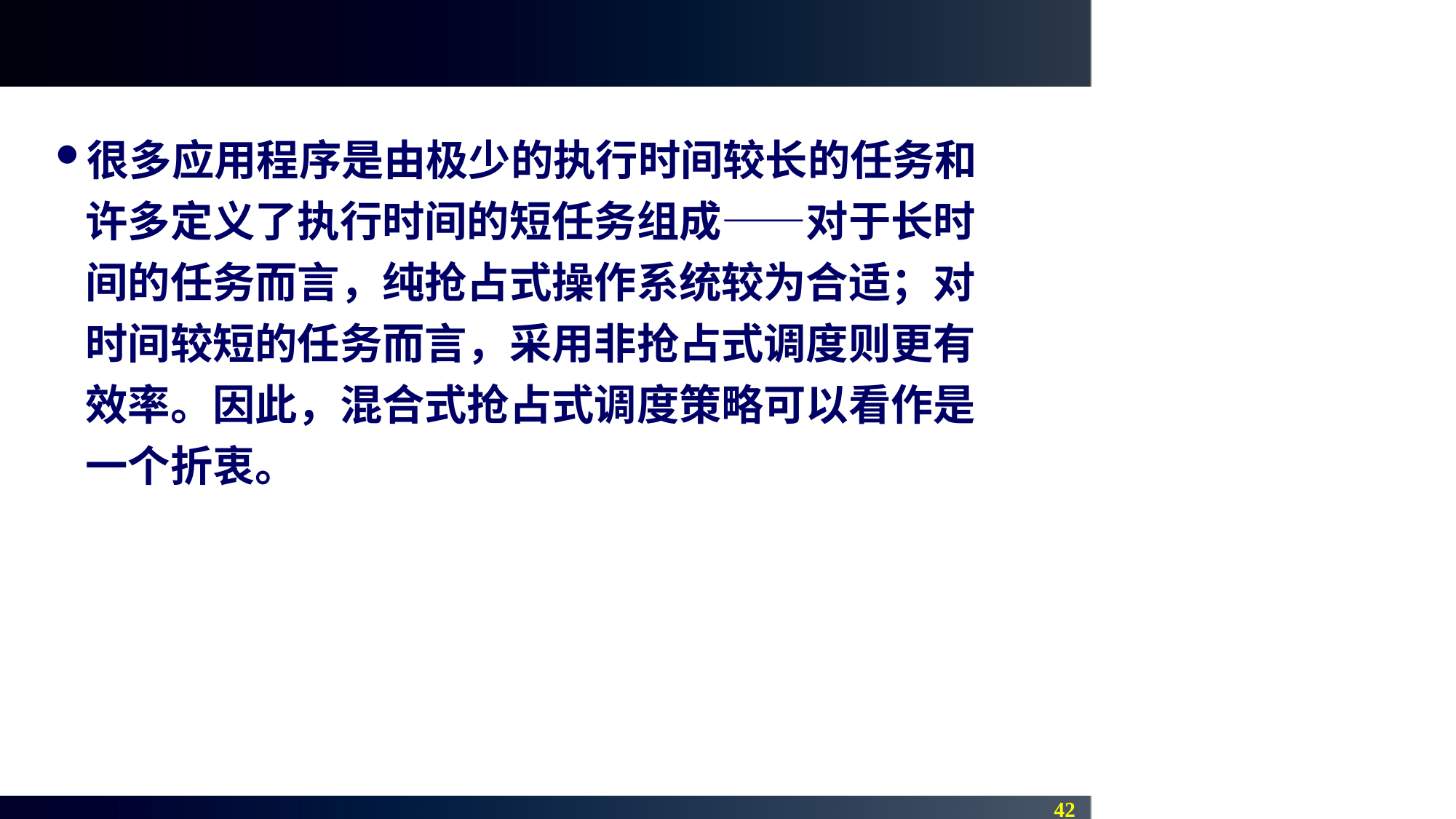

很多应用程序是由极少的执行时间较长的任务和许多定义了执行时间的短任务组成——对于长时间的任务而言，纯抢占式操作系统较为合适；对时间较短的任务而言，采用非抢占式调度则更有效率。因此，混合式抢占式调度策略可以看作是一个折衷。